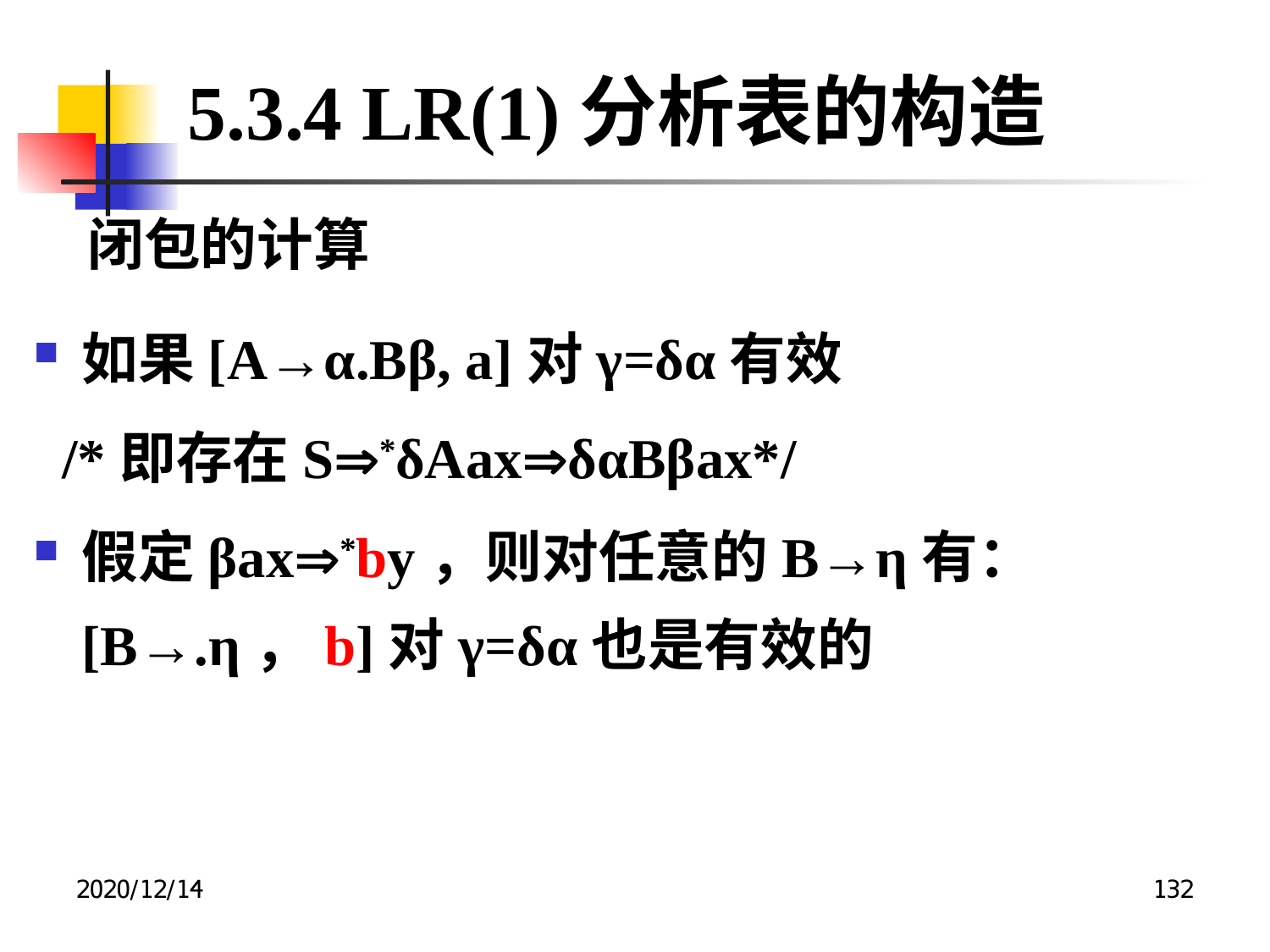

5.3.4 LR(1)分析表的构造
闭包的计算
如果[A→α.Bβ, a]对γ=δα有效
  /*即存在S⇒*δAax⇒δαBβax*/
假定βax⇒*by，则对任意的B→η有：[B→.η，b]对γ=δα也是有效的
2020/12/14
132